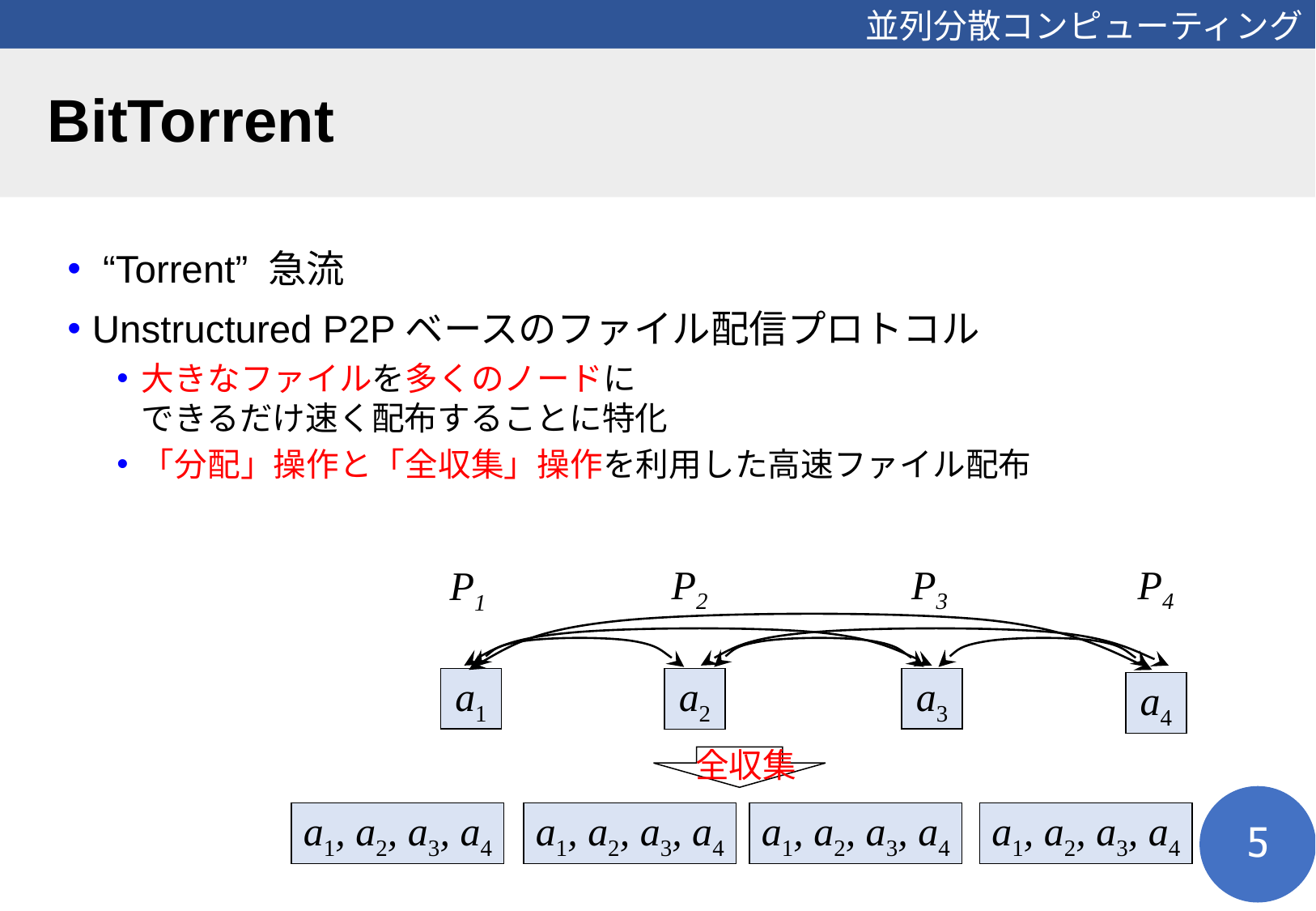

# BitTorrent
 “Torrent” 急流
Unstructured P2Pベースのファイル配信プロトコル
大きなファイルを多くのノードに
できるだけ速く配布することに特化
「分配」操作と「全収集」操作を利用した高速ファイル配布

P3
P4
P2
P1

a1
a3
a2
a4
全収集

a1, a2, a3, a4
a1, a2, a3, a4
a1, a2, a3, a4
a1, a2, a3, a4
5